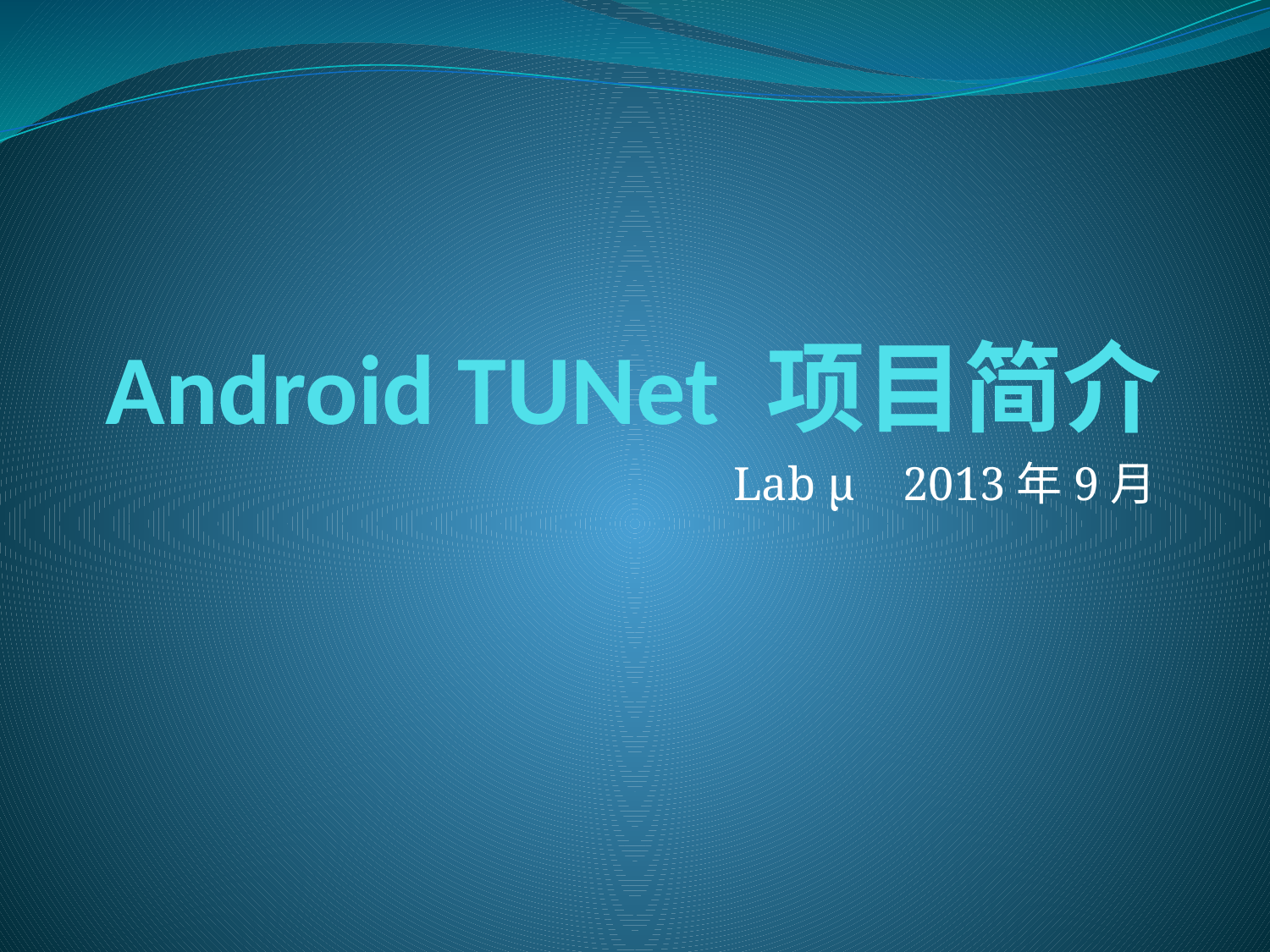

# Android TUNet 项目简介
Lab μ    2013年9月